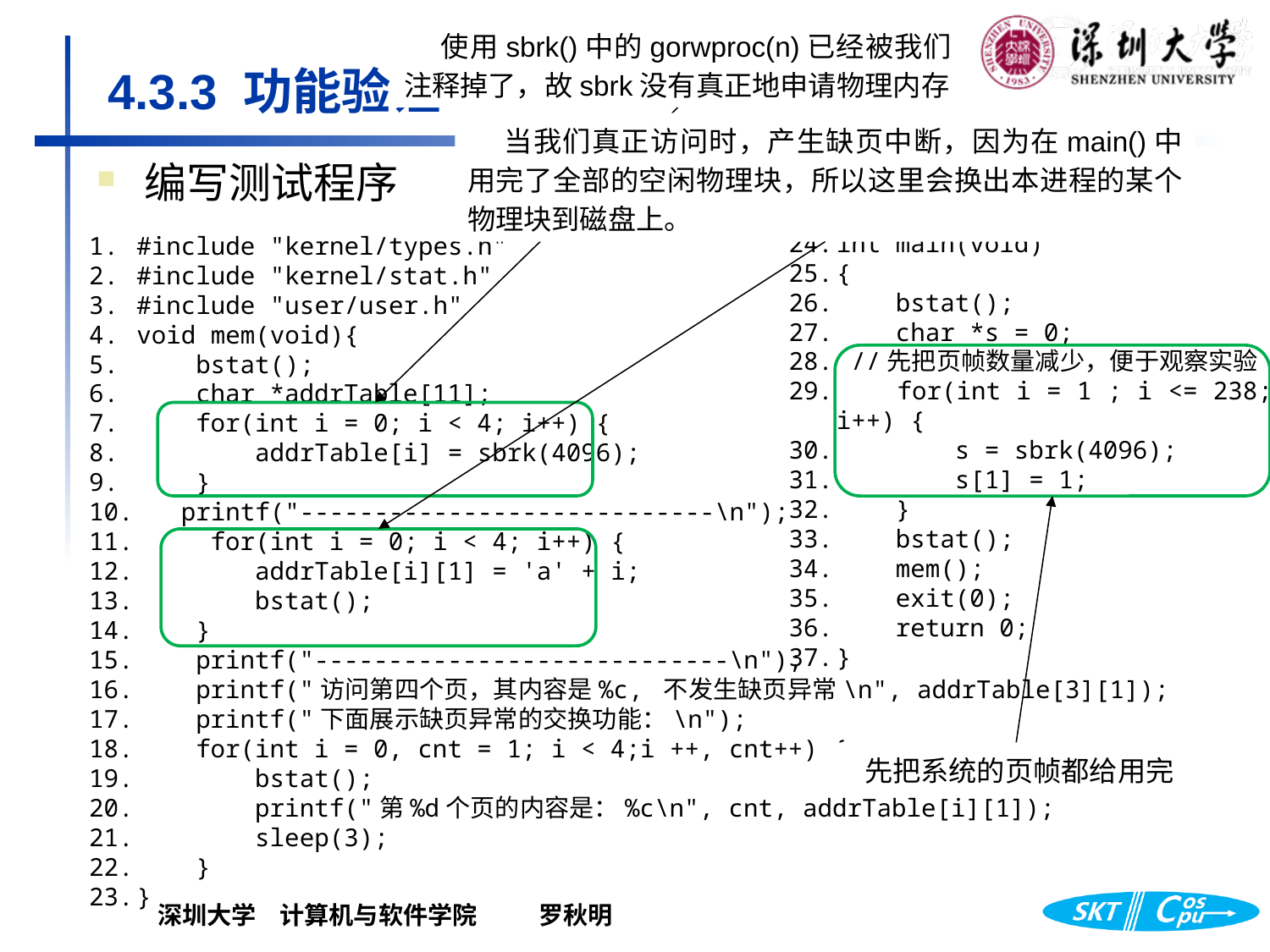

使用sbrk()中的gorwproc(n)已经被我们注释掉了，故sbrk没有真正地申请物理内存

# 4.3.3 功能验证
当我们真正访问时，产生缺页中断，因为在main()中用完了全部的空闲物理块，所以这里会换出本进程的某个物理块到磁盘上。

编写测试程序

代码4-19 swap-demo.c
#include "kernel/types.h"
#include "kernel/stat.h"
#include "user/user.h"
void mem(void){
    bstat();
    char *addrTable[11];
    for(int i = 0; i < 4; i++) {
        addrTable[i] = sbrk(4096);
    }
   printf("----------------------------\n");
     for(int i = 0; i < 4; i++) {
        addrTable[i][1] = 'a' + i;
        bstat();
    }
    printf("----------------------------\n");
    printf("访问第四个页，其内容是%c, 不发生缺页异常\n", addrTable[3][1]);
    printf("下面展示缺页异常的交换功能：\n");
    for(int i = 0, cnt = 1; i < 4;i ++, cnt++) {
        bstat();
        printf("第%d个页的内容是：%c\n", cnt, addrTable[i][1]);
        sleep(3);
    }
}

int main(void)
{
    bstat();
    char *s = 0;
 //先把页帧数量减少，便于观察实验
    for(int i = 1 ; i <= 238; i++) {
        s = sbrk(4096);
        s[1] = 1;
    }
    bstat();
    mem();
    exit(0);
    return 0;
}

先把系统的页帧都给用完